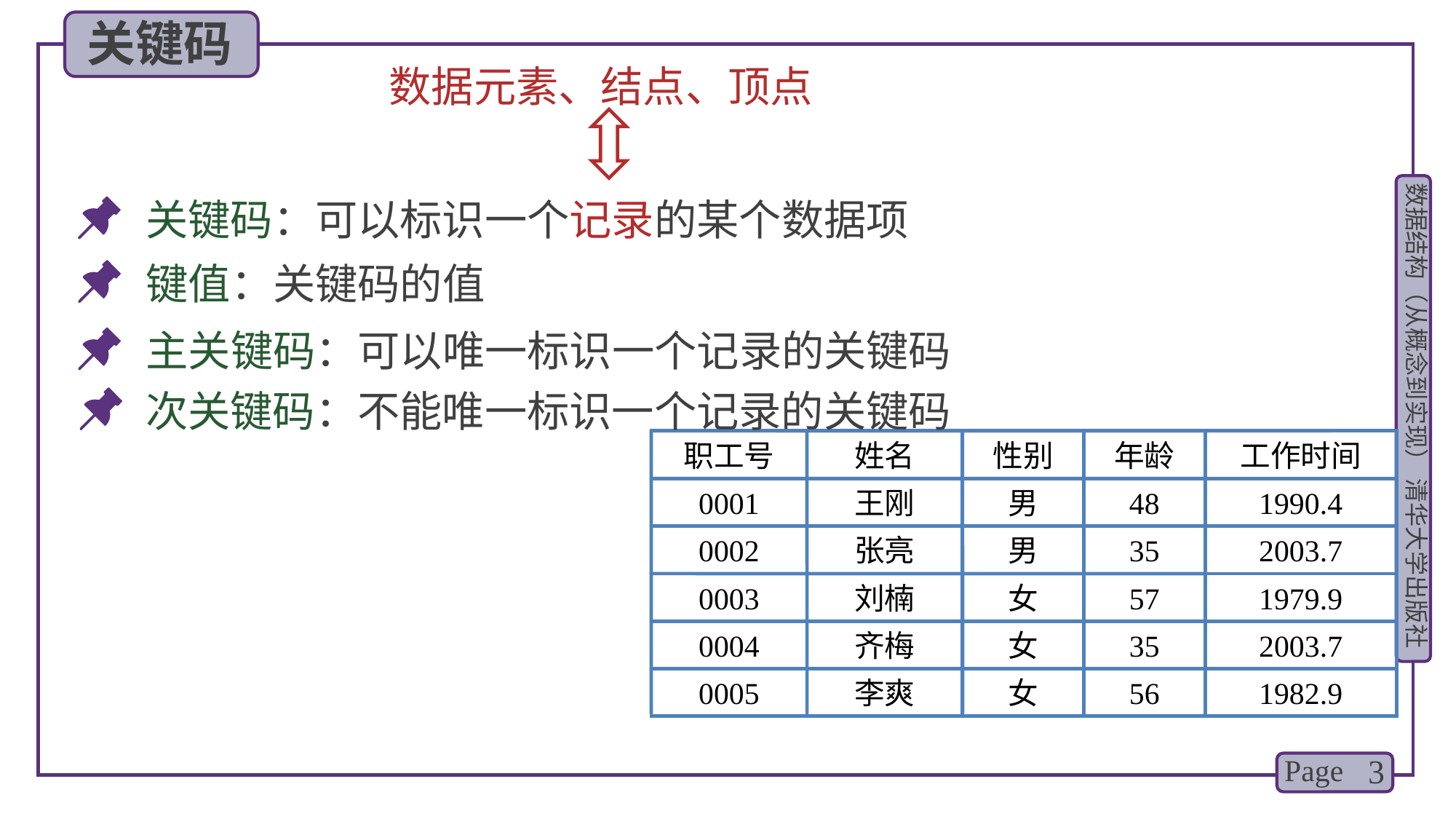

关键码

数据元素、结点、顶点

关键码：可以标识一个记录的某个数据项

键值：关键码的值

主关键码：可以唯一标识一个记录的关键码

次关键码：不能唯一标识一个记录的关键码

职工号

姓名

性别

年龄

工作时间
0001

王刚
男
48
1990.4
0002

张亮
男
35
2003.7
0003

刘楠
女
57
1979.9
0004

齐梅
女
35
2003.7
0005

李爽
女
56
1982.9